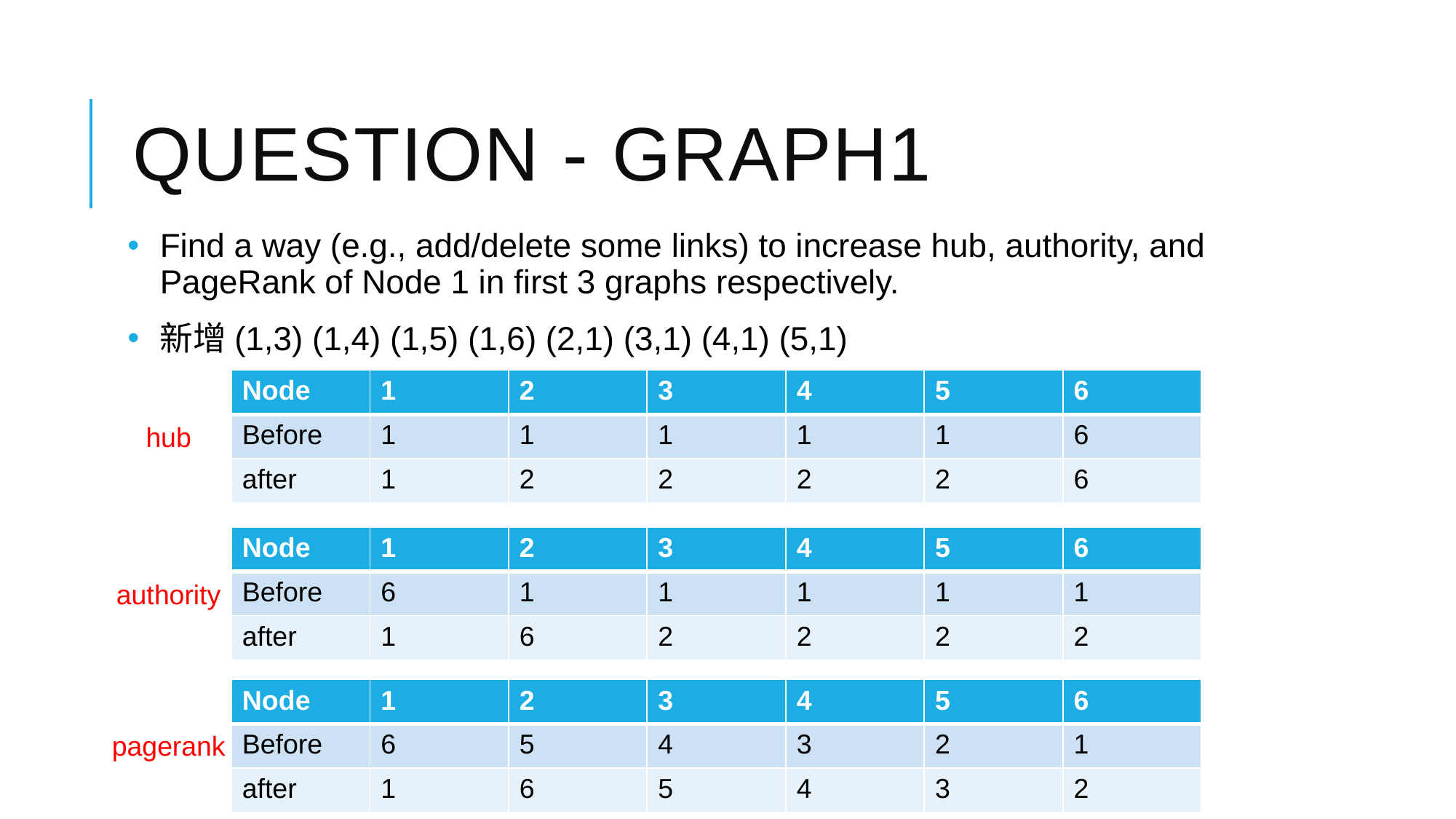

# Question - graph1
Find a way (e.g., add/delete some links) to increase hub, authority, and PageRank of Node 1 in first 3 graphs respectively.
新增(1,3) (1,4) (1,5) (1,6) (2,1) (3,1) (4,1) (5,1)
| Node | 1 | 2 | 3 | 4 | 5 | 6 |
| --- | --- | --- | --- | --- | --- | --- |
| Before | 1 | 1 | 1 | 1 | 1 | 6 |
| after | 1 | 2 | 2 | 2 | 2 | 6 |
hub
| Node | 1 | 2 | 3 | 4 | 5 | 6 |
| --- | --- | --- | --- | --- | --- | --- |
| Before | 6 | 1 | 1 | 1 | 1 | 1 |
| after | 1 | 6 | 2 | 2 | 2 | 2 |
authority
| Node | 1 | 2 | 3 | 4 | 5 | 6 |
| --- | --- | --- | --- | --- | --- | --- |
| Before | 6 | 5 | 4 | 3 | 2 | 1 |
| after | 1 | 6 | 5 | 4 | 3 | 2 |
pagerank